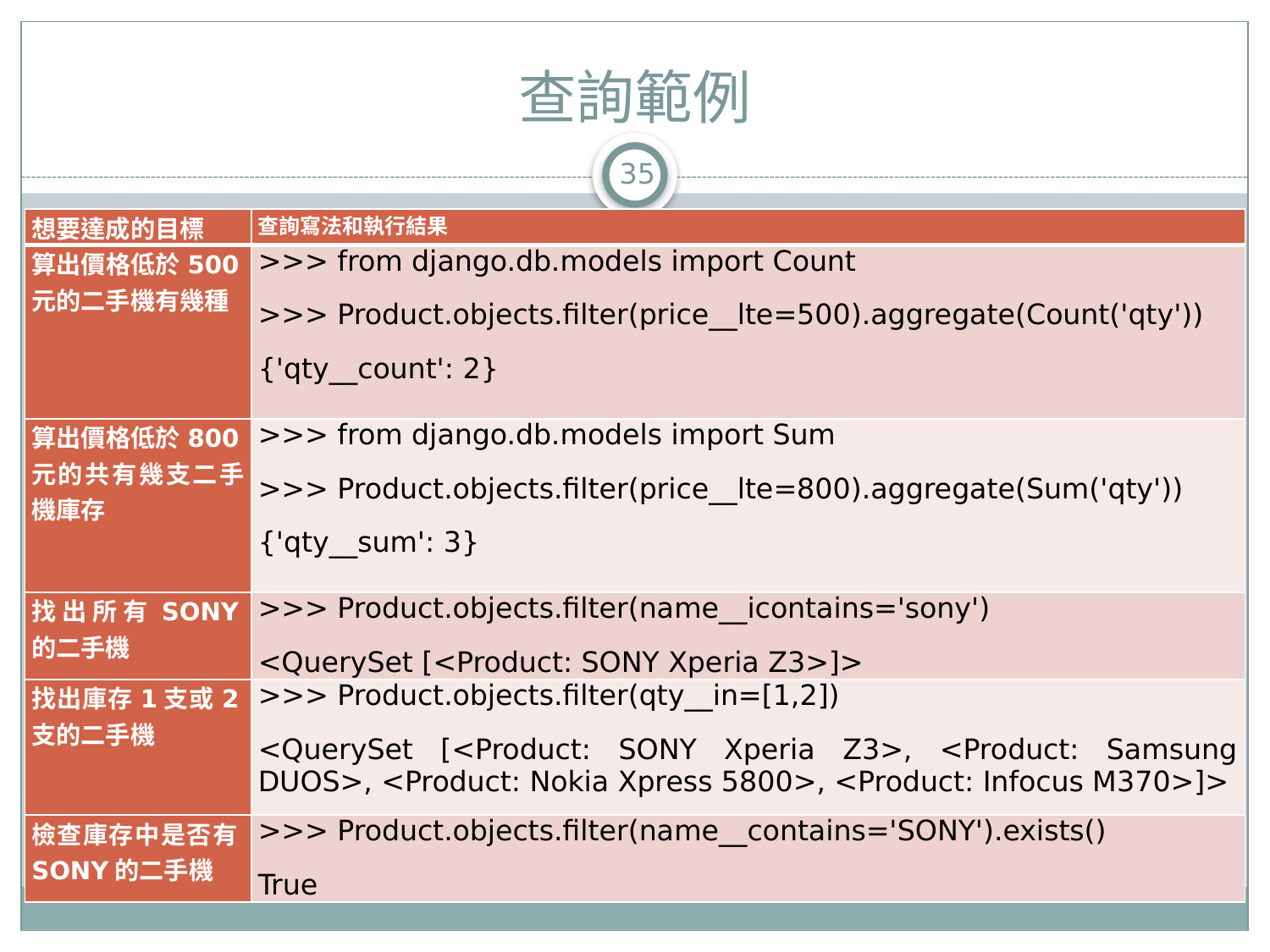

# 查詢範例
35
| 想要達成的目標 | 查詢寫法和執行結果 |
| --- | --- |
| 算出價格低於500元的二手機有幾種 | >>> from django.db.models import Count >>> Product.objects.filter(price\_\_lte=500).aggregate(Count('qty')) {'qty\_\_count': 2} |
| 算出價格低於800元的共有幾支二手機庫存 | >>> from django.db.models import Sum >>> Product.objects.filter(price\_\_lte=800).aggregate(Sum('qty')) {'qty\_\_sum': 3} |
| 找出所有SONY的二手機 | >>> Product.objects.filter(name\_\_icontains='sony') <QuerySet [<Product: SONY Xperia Z3>]> |
| 找出庫存1支或2支的二手機 | >>> Product.objects.filter(qty\_\_in=[1,2]) <QuerySet [<Product: SONY Xperia Z3>, <Product: Samsung DUOS>, <Product: Nokia Xpress 5800>, <Product: Infocus M370>]> |
| 檢查庫存中是否有SONY的二手機 | >>> Product.objects.filter(name\_\_contains='SONY').exists() True |